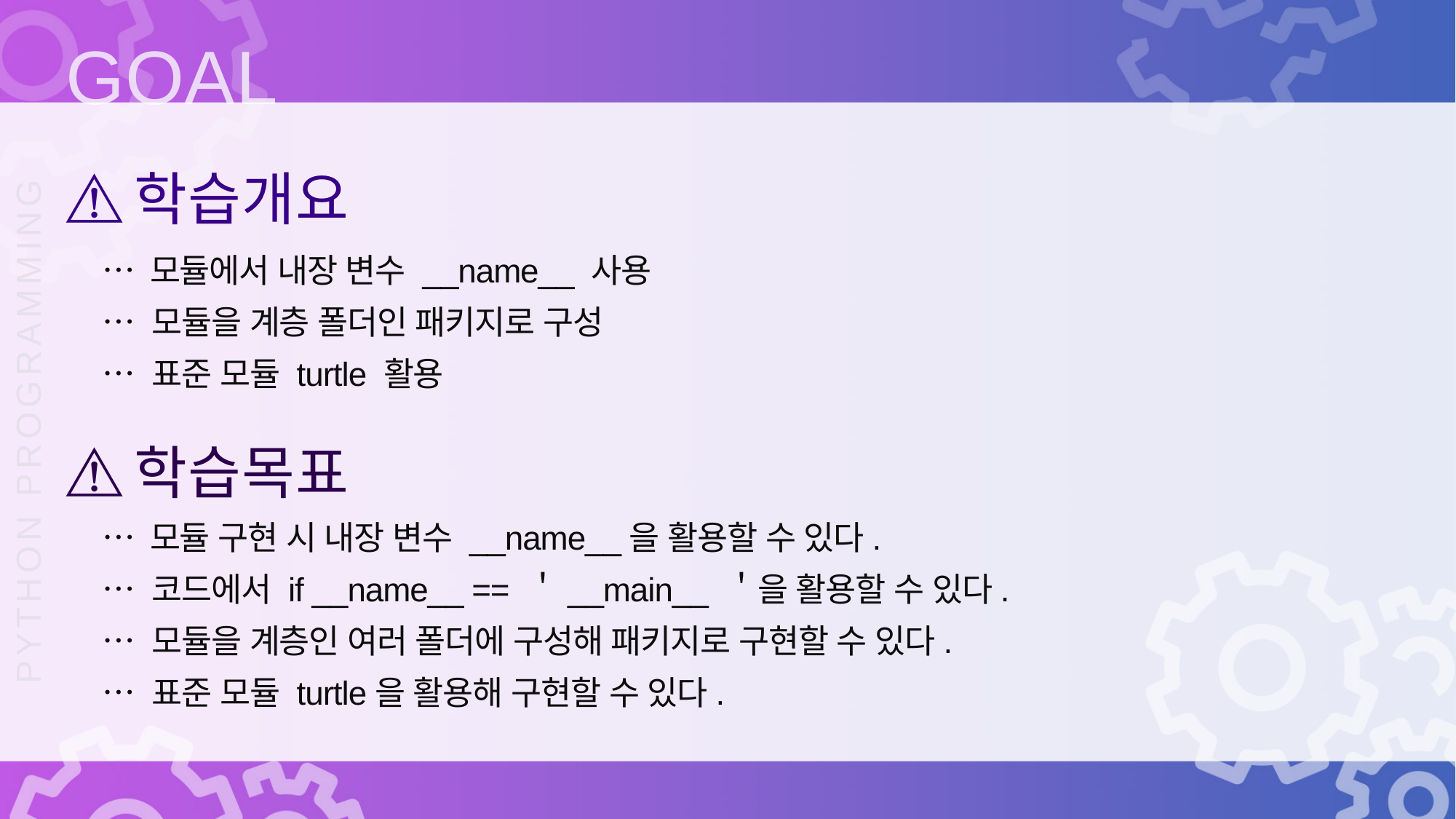

학습개요
… 모듈에서 내장 변수 __name__ 사용
… 모듈을 계층 폴더인 패키지로 구성
… 표준 모듈 turtle 활용
학습목표
… 모듈 구현 시 내장 변수 __name__을 활용할 수 있다.
… 코드에서 if __name__ == ＇__main__ ＇을 활용할 수 있다.
… 모듈을 계층인 여러 폴더에 구성해 패키지로 구현할 수 있다.
… 표준 모듈 turtle을 활용해 구현할 수 있다.